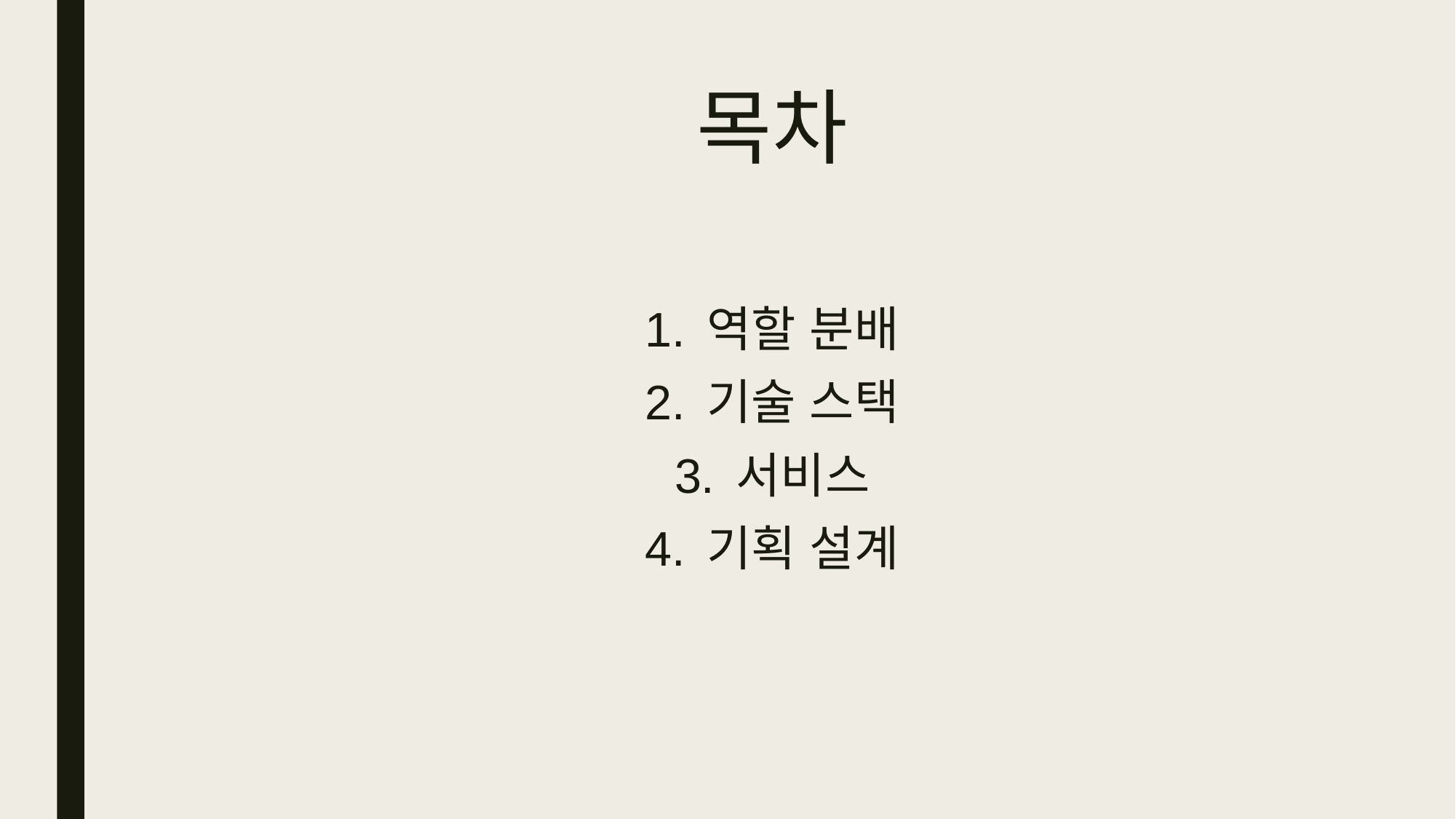

# 목차
역할 분배
기술 스택
서비스
기획 설계